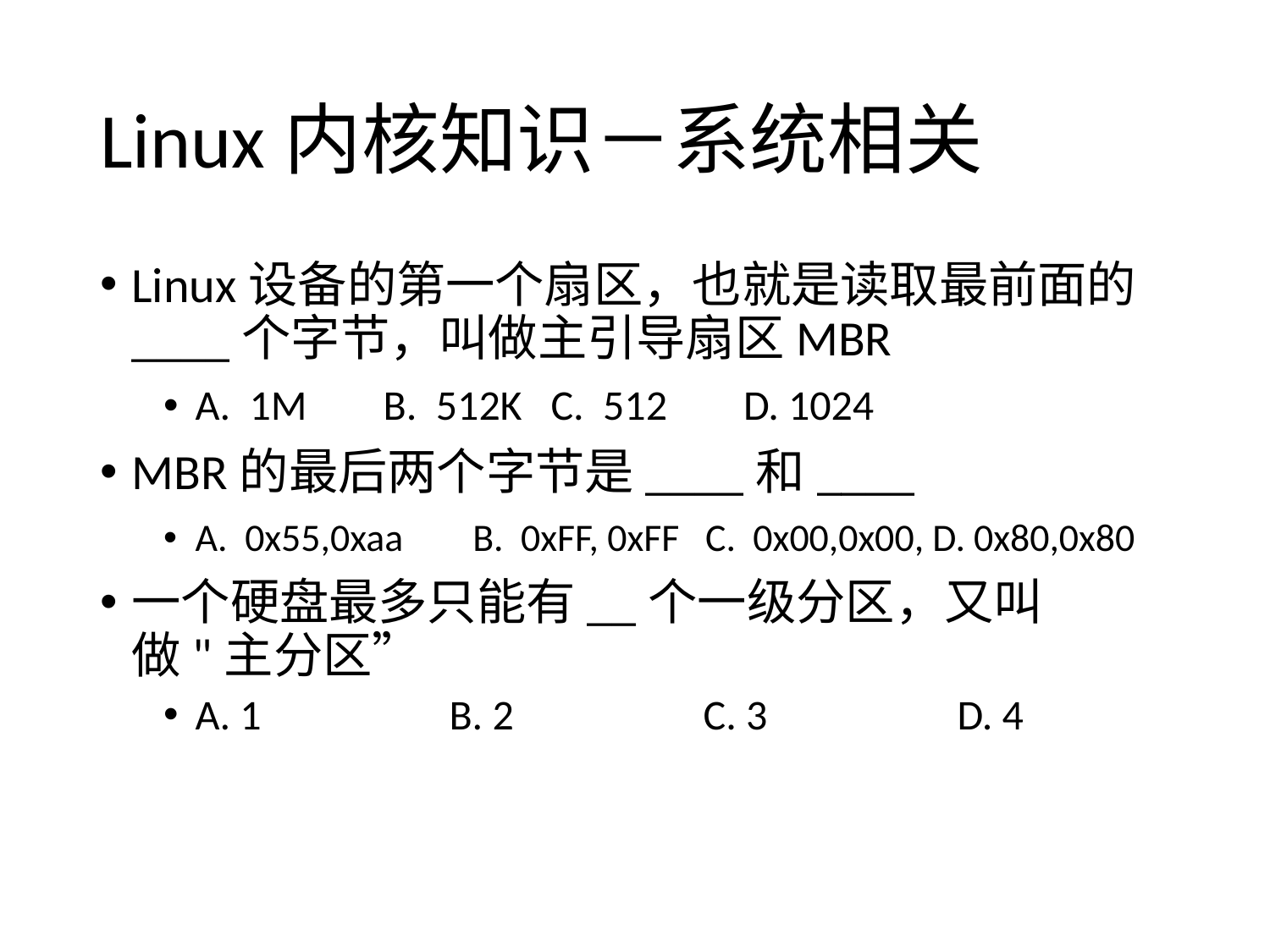

# Linux内核知识－系统相关
Linux设备的第一个扇区，也就是读取最前面的____个字节，叫做主引导扇区MBR
A.  1M        B.  512K   C.  512        D. 1024
MBR的最后两个字节是____和____
A.  0x55,0xaa        B.  0xFF, 0xFF   C.  0x00,0x00, D. 0x80,0x80
一个硬盘最多只能有__个一级分区，又叫做"主分区”
A. 1		B. 2		C. 3		D. 4